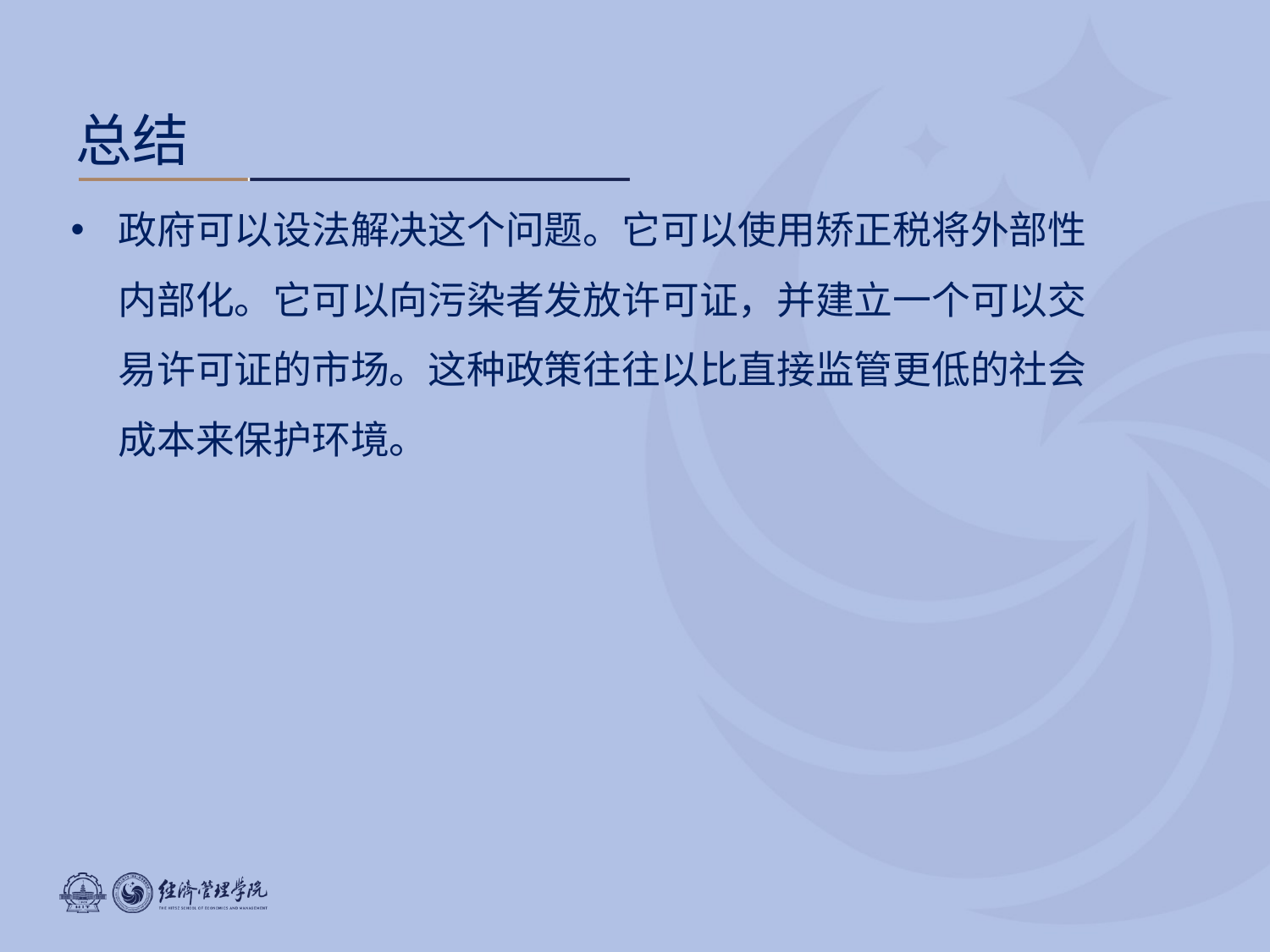

# 总结
政府可以设法解决这个问题。它可以使用矫正税将外部性内部化。它可以向污染者发放许可证，并建立一个可以交易许可证的市场。这种政策往往以比直接监管更低的社会成本来保护环境。